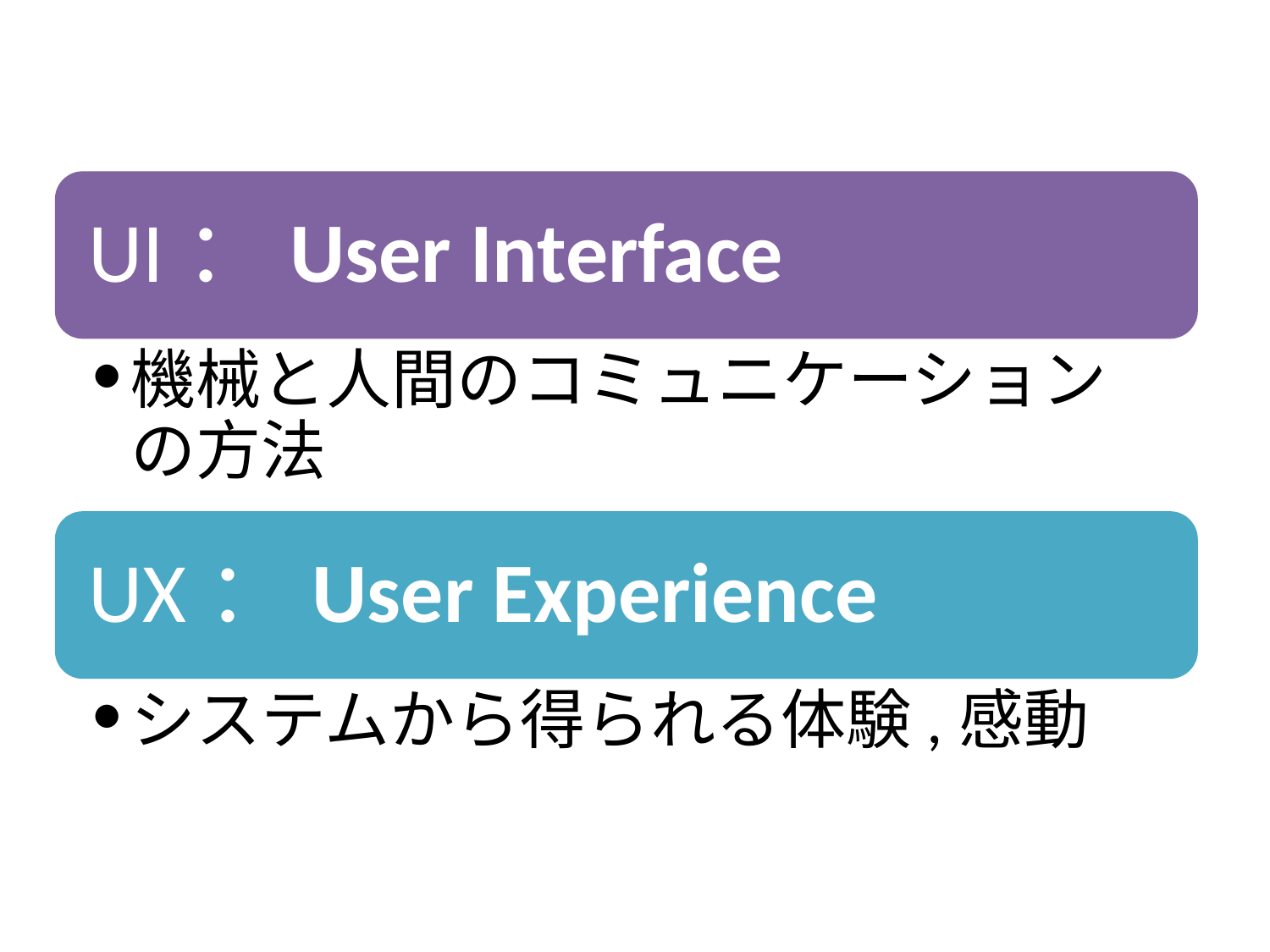

UI：User Interface

機械と人間のコミュニケーションの方法

UX：User Experience

システムから得られる体験,感動